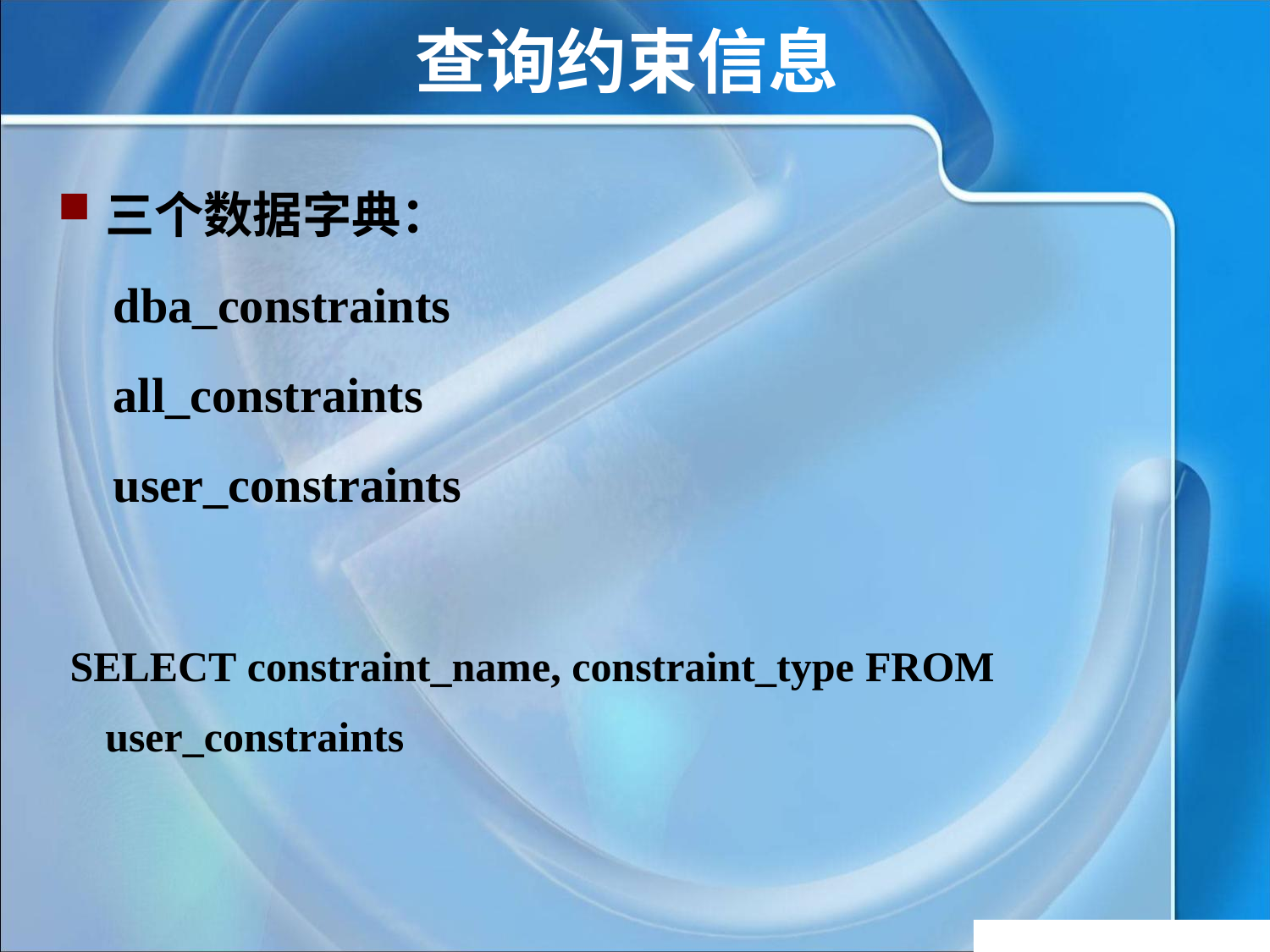

# 查询约束信息
三个数据字典：
dba_constraints
all_constraints
user_constraints

 SELECT constraint_name, constraint_type FROM	user_constraints
67